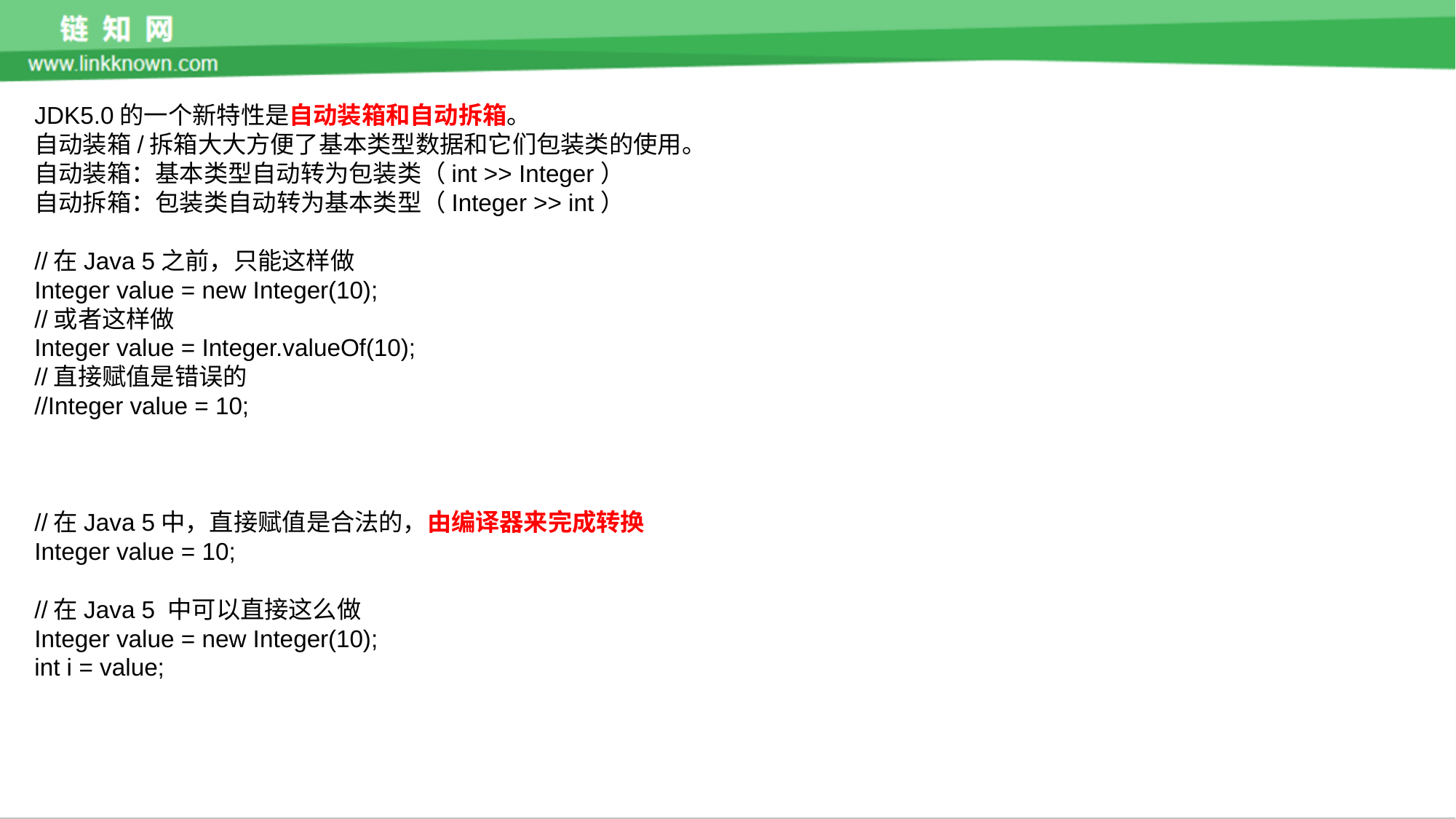

JDK5.0的一个新特性是自动装箱和自动拆箱。
自动装箱/拆箱大大方便了基本类型数据和它们包装类的使用。
自动装箱：基本类型自动转为包装类（int >> Integer）
自动拆箱：包装类自动转为基本类型（Integer >> int）

//在Java 5之前，只能这样做
Integer value = new Integer(10);
//或者这样做
Integer value = Integer.valueOf(10);
//直接赋值是错误的
//Integer value = 10;

//在Java 5中，直接赋值是合法的，由编译器来完成转换
Integer value = 10;

//在Java 5 中可以直接这么做
Integer value = new Integer(10);
int i = value;